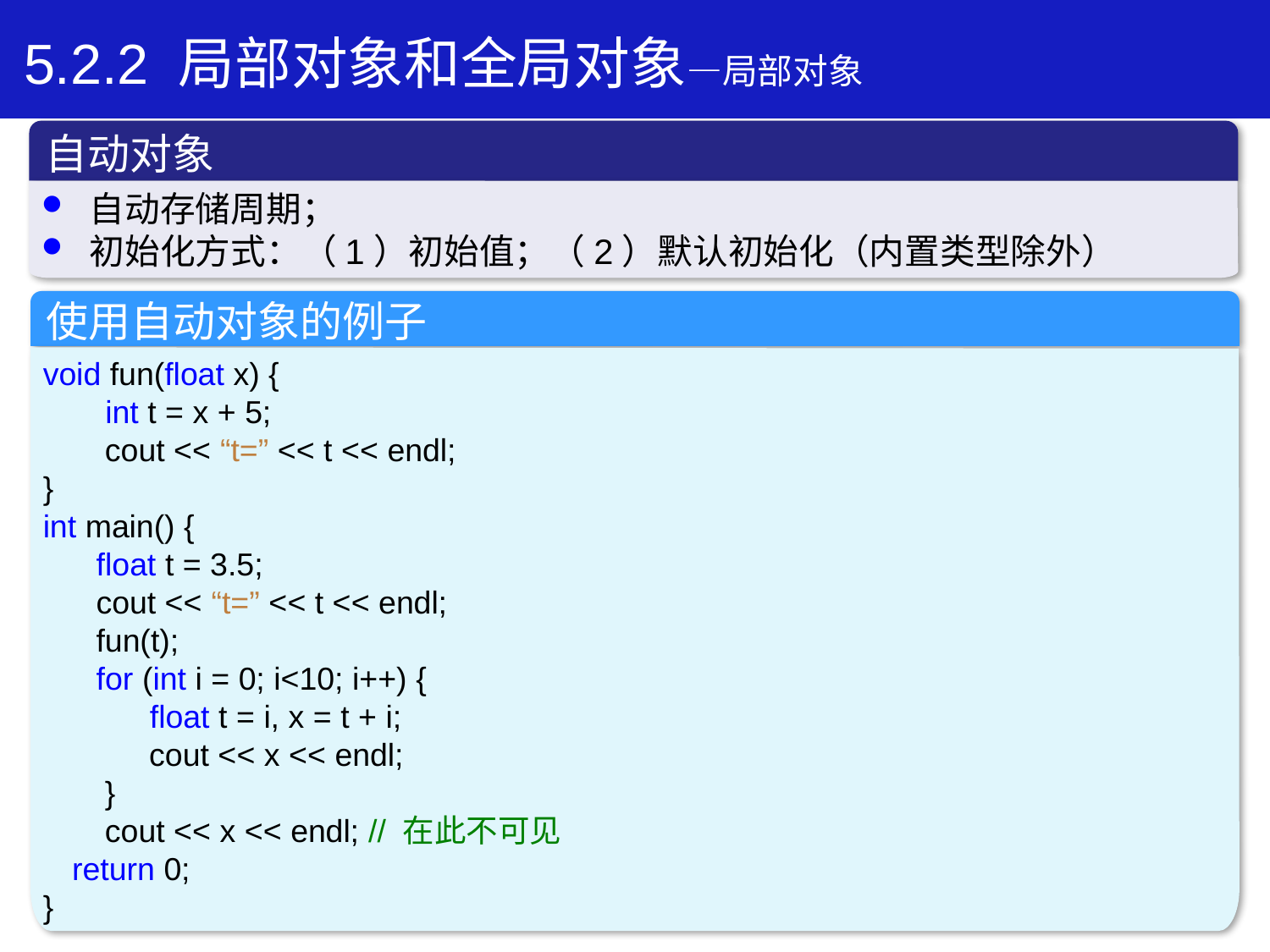

5.2.2 局部对象和全局对象—局部对象
自动对象
自动存储周期；
初始化方式：（1）初始值；（2）默认初始化（内置类型除外）
学习目标
使用自动对象的例子
void fun(float x) {
       int t = x + 5;
       cout << “t=” << t << endl;
}
int main() {
      float t = 3.5;
      cout << “t=” << t << endl;
      fun(t);
      for (int i = 0; i<10; i++) {
            float t = i, x = t + i;
            cout << x << endl;
       }
       cout << x << endl; // 在此不可见
   return 0;
}
14